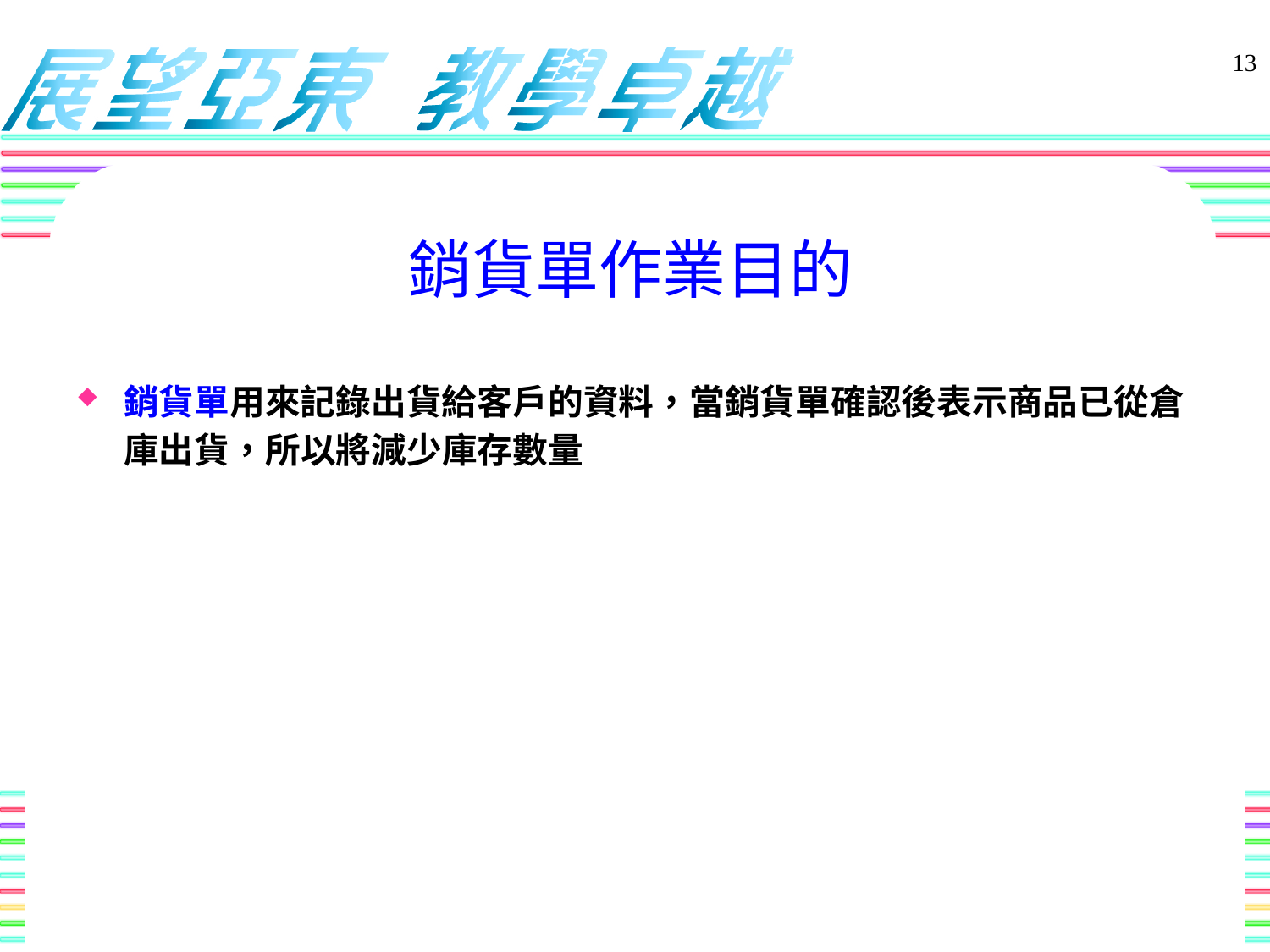

銷貨單作業目的
13

銷貨單用來記錄出貨給客戶的資料，當銷貨單確認後表示商品已從倉庫出貨，所以將減少庫存數量